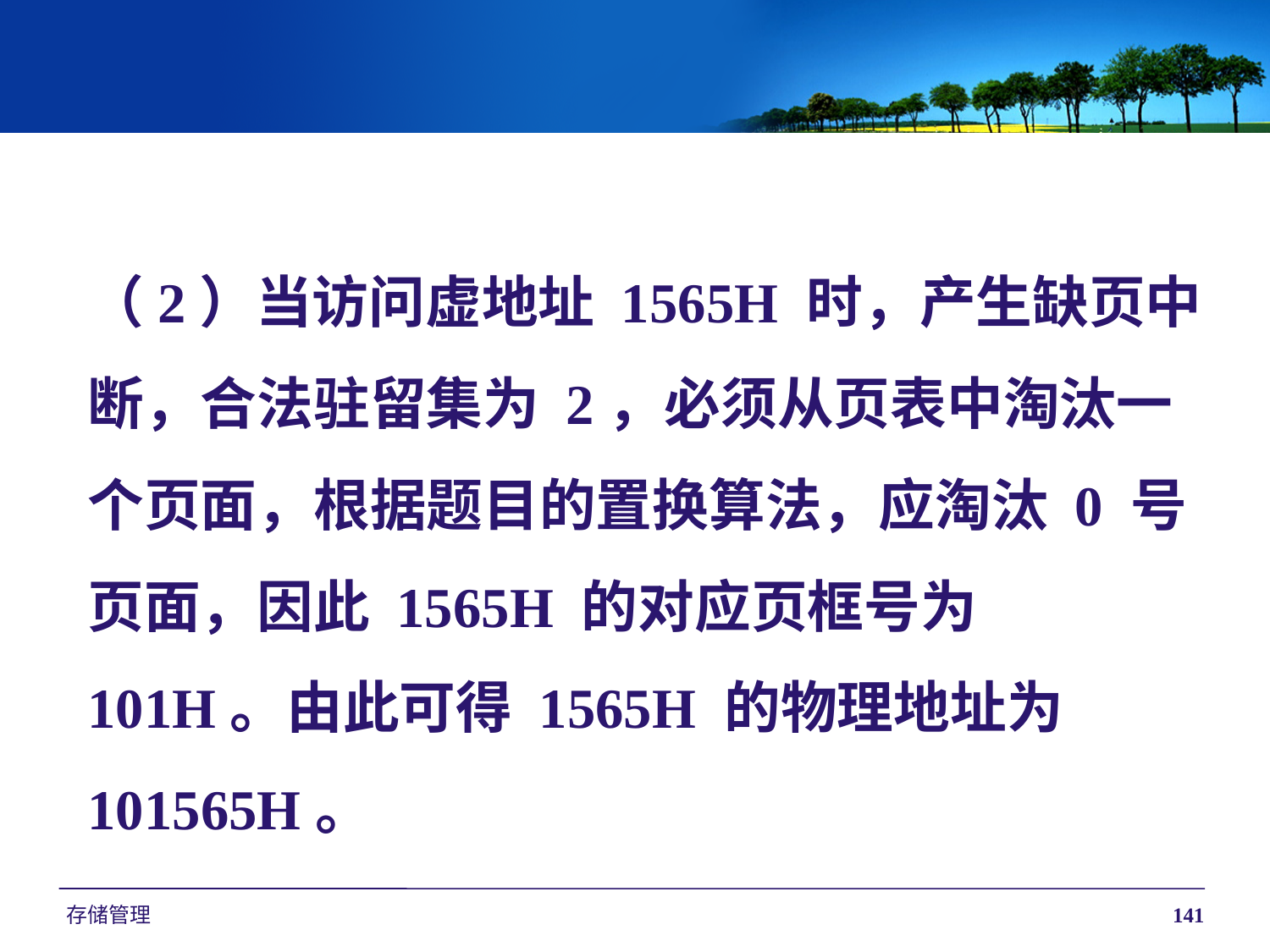

（2）当访问虚地址 1565H 时，产生缺页中断，合法驻留集为 2，必须从页表中淘汰一个页面，根据题目的置换算法，应淘汰 0 号页面，因此 1565H 的对应页框号为 101H。由此可得 1565H 的物理地址为 101565H。
存储管理
141